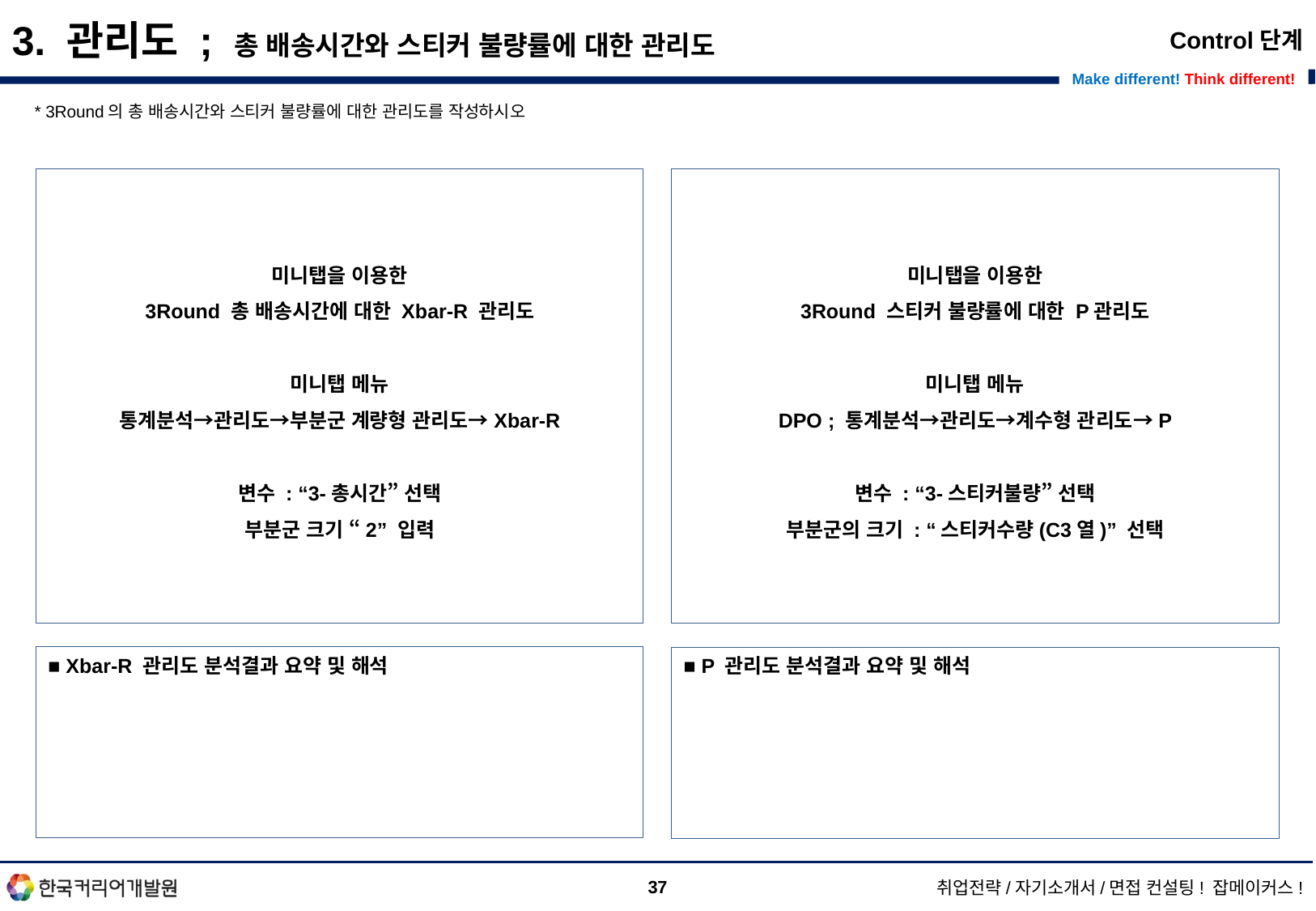

3. 관리도 ; 총 배송시간와 스티커 불량률에 대한 관리도
Control단계
* 3Round의 총 배송시간와 스티커 불량률에 대한 관리도를 작성하시오
미니탭을 이용한
3Round 총 배송시간에 대한 Xbar-R 관리도

미니탭 메뉴
통계분석→관리도→부분군 계량형 관리도→Xbar-R

변수 : “3-총시간” 선택
부분군 크기 “2” 입력
미니탭을 이용한
3Round 스티커 불량률에 대한 P관리도

미니탭 메뉴
DPO ; 통계분석→관리도→계수형 관리도→P

변수 : “3-스티커불량” 선택
부분군의 크기 : “스티커수량(C3열)” 선택
■ Xbar-R 관리도 분석결과 요약 및 해석
■ P 관리도 분석결과 요약 및 해석